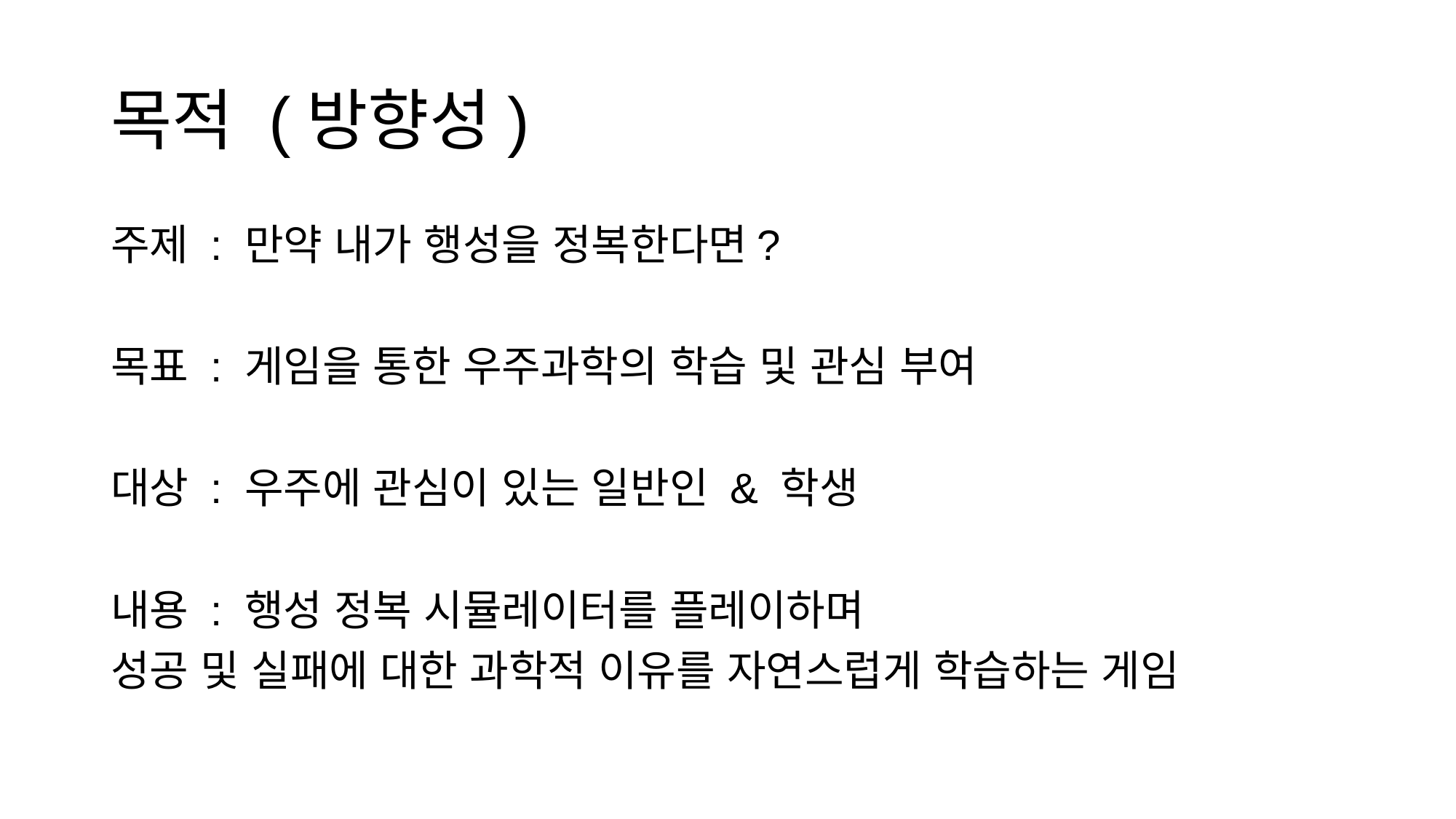

# 목적 (방향성)
주제 : 만약 내가 행성을 정복한다면?

목표 : 게임을 통한 우주과학의 학습 및 관심 부여

대상 : 우주에 관심이 있는 일반인 & 학생

내용 : 행성 정복 시뮬레이터를 플레이하며
성공 및 실패에 대한 과학적 이유를 자연스럽게 학습하는 게임